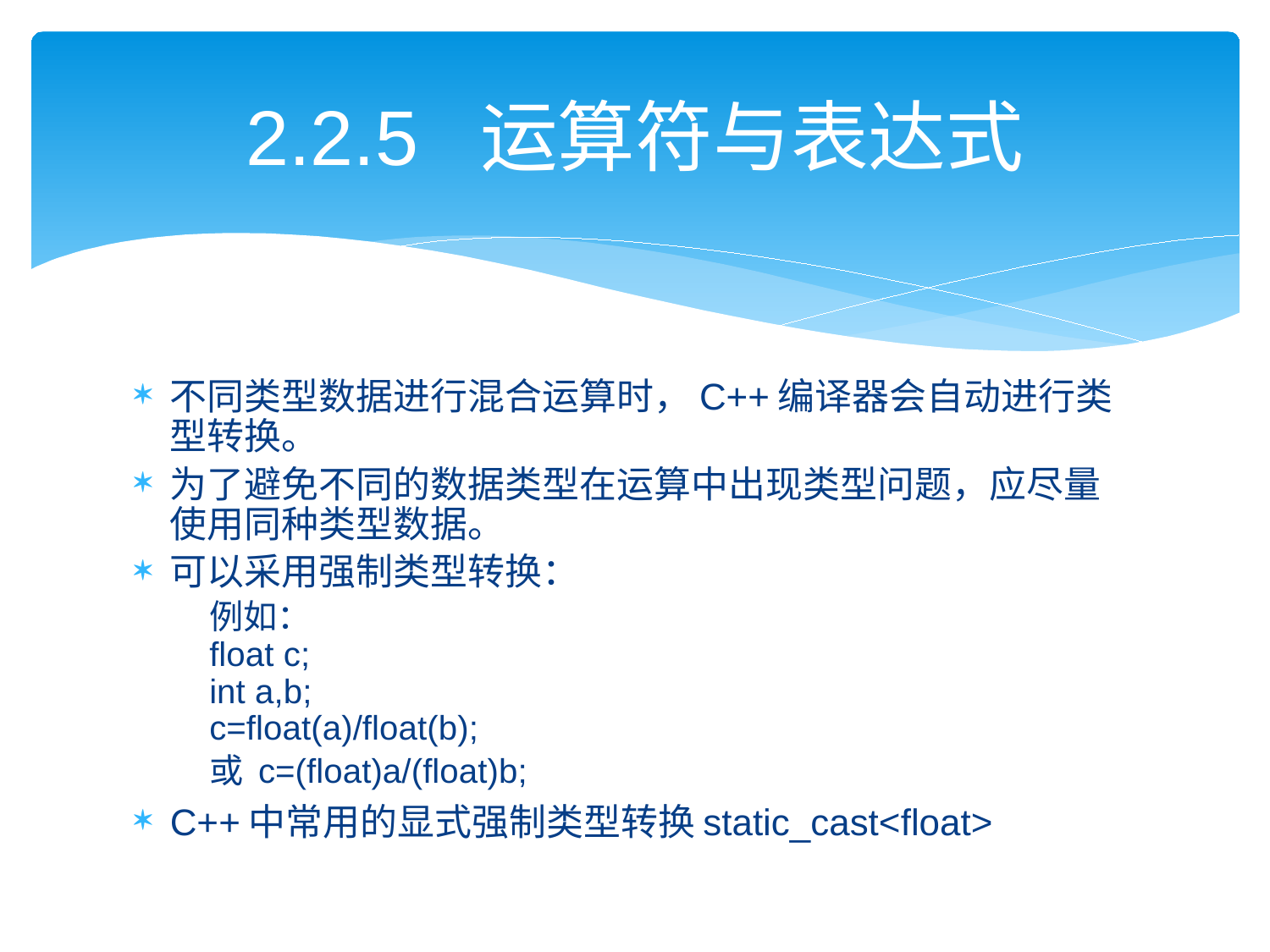

# 2.2.5  运算符与表达式
不同类型数据进行混合运算时，C++编译器会自动进行类型转换。
为了避免不同的数据类型在运算中出现类型问题，应尽量使用同种类型数据。
可以采用强制类型转换：
例如：
float c;
int a,b;
c=float(a)/float(b);
或 c=(float)a/(float)b;
C++中常用的显式强制类型转换static_cast<float>